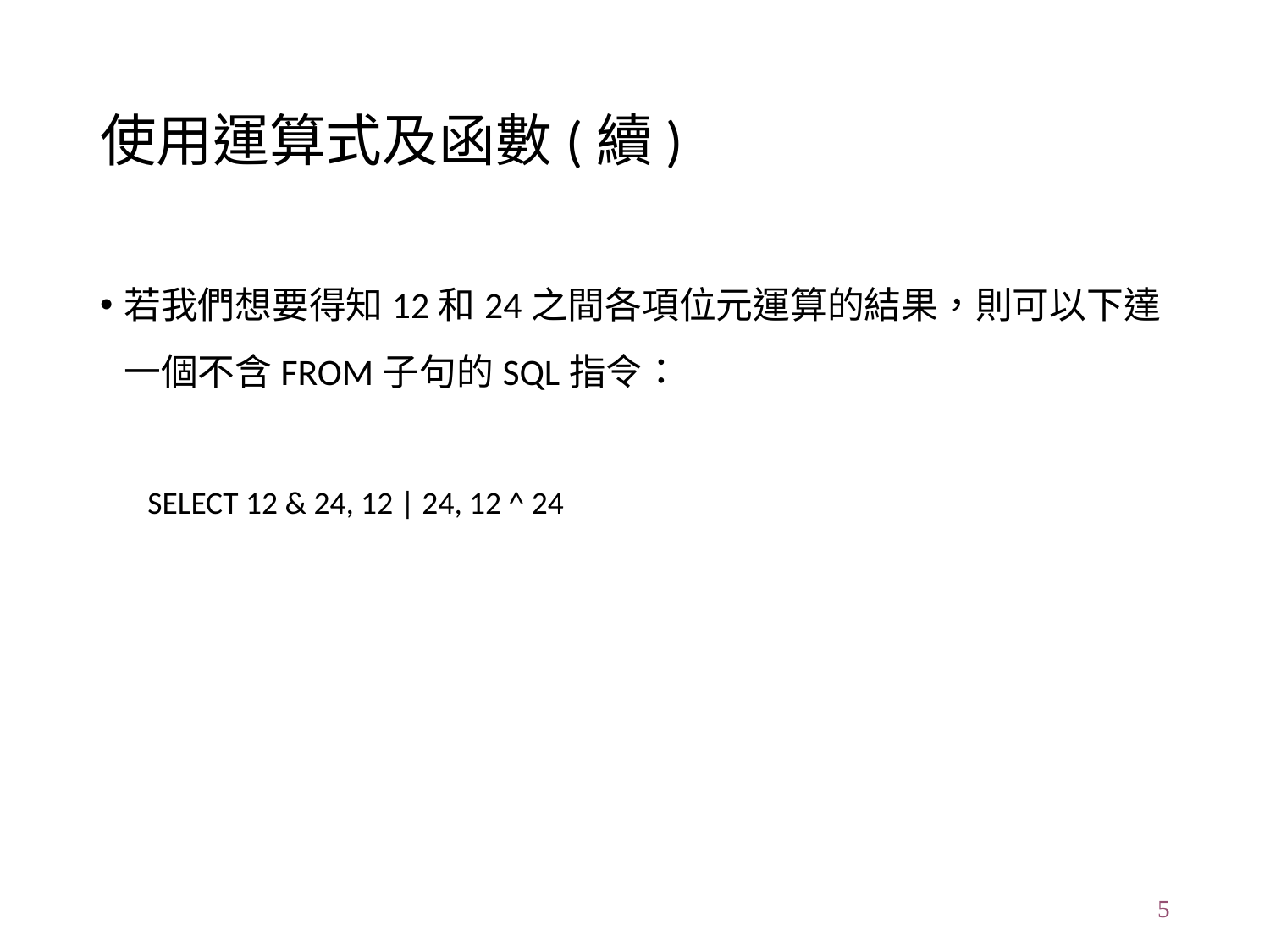

# 使用運算式及函數(續)
若我們想要得知12和24之間各項位元運算的結果，則可以下達一個不含FROM子句的SQL指令：

SELECT 12 & 24, 12 | 24, 12 ^ 24

5